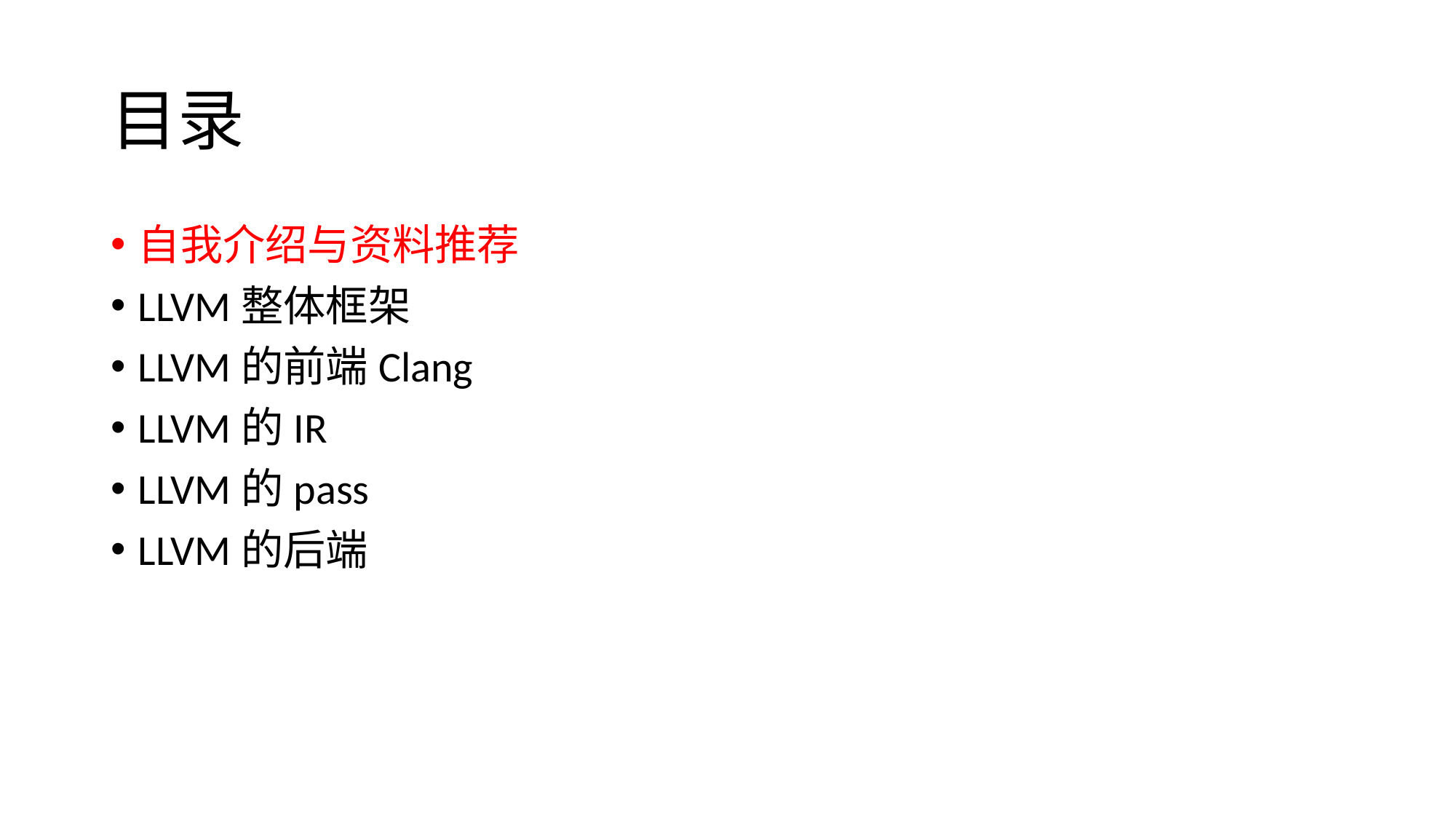

# 目录
自我介绍与资料推荐
LLVM整体框架
LLVM的前端Clang
LLVM的IR
LLVM的pass
LLVM的后端